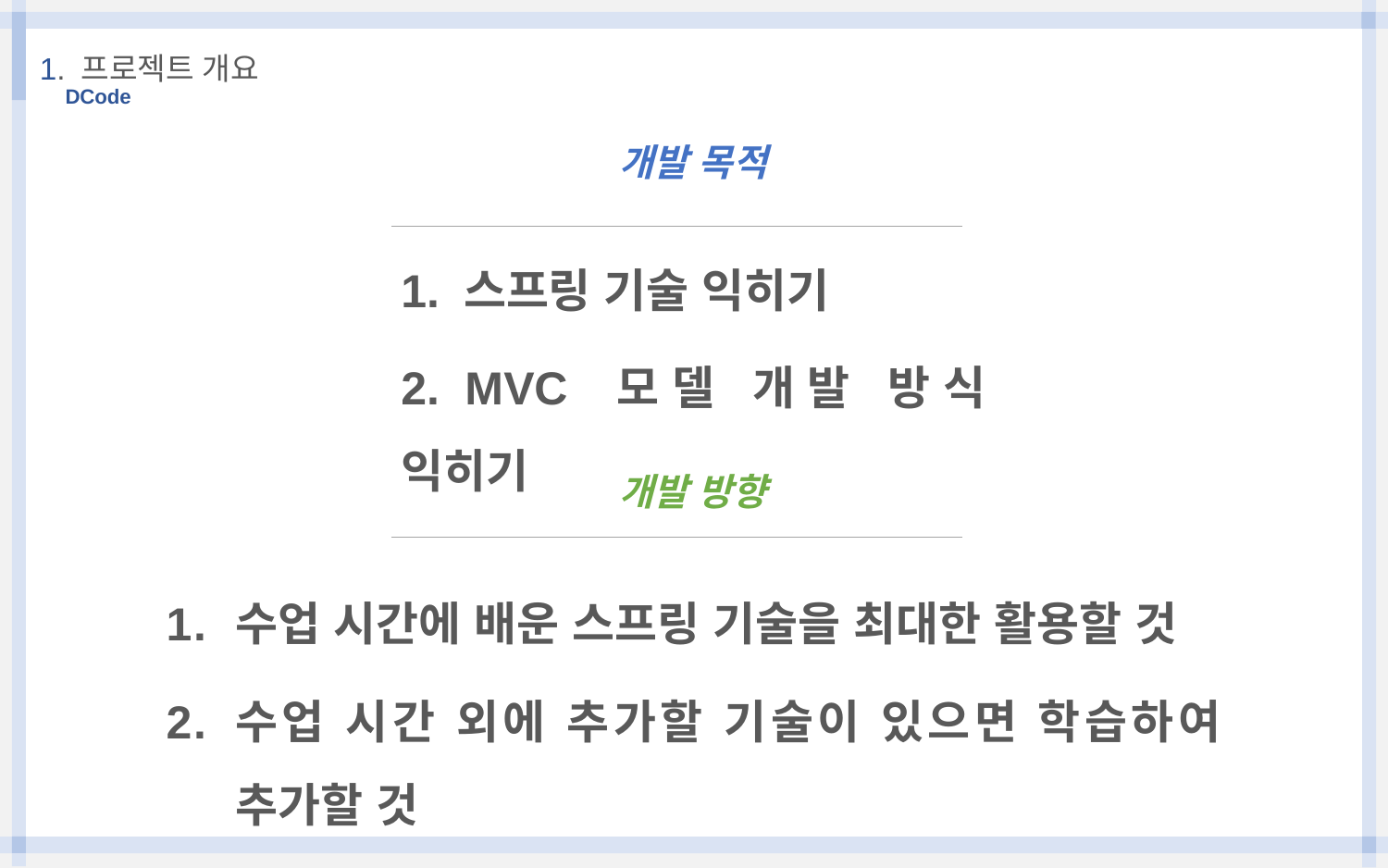

1. 프로젝트 개요
DCode
개발 목적

1. 스프링 기술 익히기
2. MVC 모델 개발 방식 익히기

개발 방향
수업 시간에 배운 스프링 기술을 최대한 활용할 것
수업 시간 외에 추가할 기술이 있으면 학습하여 추가할 것